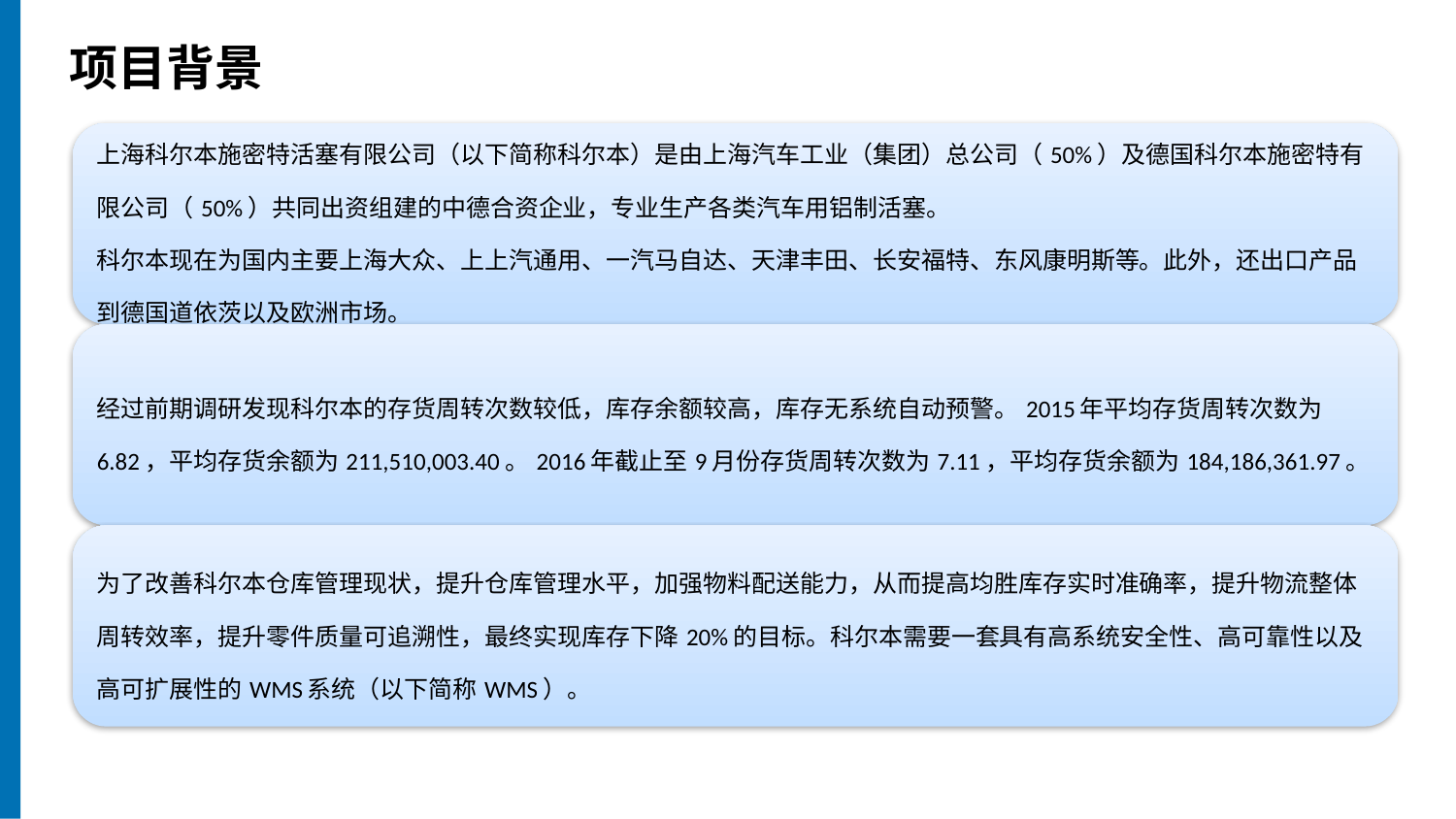

# 项目背景
上海科尔本施密特活塞有限公司（以下简称科尔本）是由上海汽车工业（集团）总公司（50%）及德国科尔本施密特有限公司（50%）共同出资组建的中德合资企业，专业生产各类汽车用铝制活塞。
科尔本现在为国内主要上海大众、上上汽通用、一汽马自达、天津丰田、长安福特、东风康明斯等。此外，还出口产品到德国道依茨以及欧洲市场。
经过前期调研发现科尔本的存货周转次数较低，库存余额较高，库存无系统自动预警。2015年平均存货周转次数为6.82，平均存货余额为211,510,003.40。2016年截止至9月份存货周转次数为7.11，平均存货余额为184,186,361.97。
为了改善科尔本仓库管理现状，提升仓库管理水平，加强物料配送能力，从而提高均胜库存实时准确率，提升物流整体周转效率，提升零件质量可追溯性，最终实现库存下降20%的目标。科尔本需要一套具有高系统安全性、高可靠性以及高可扩展性的WMS系统（以下简称WMS）。